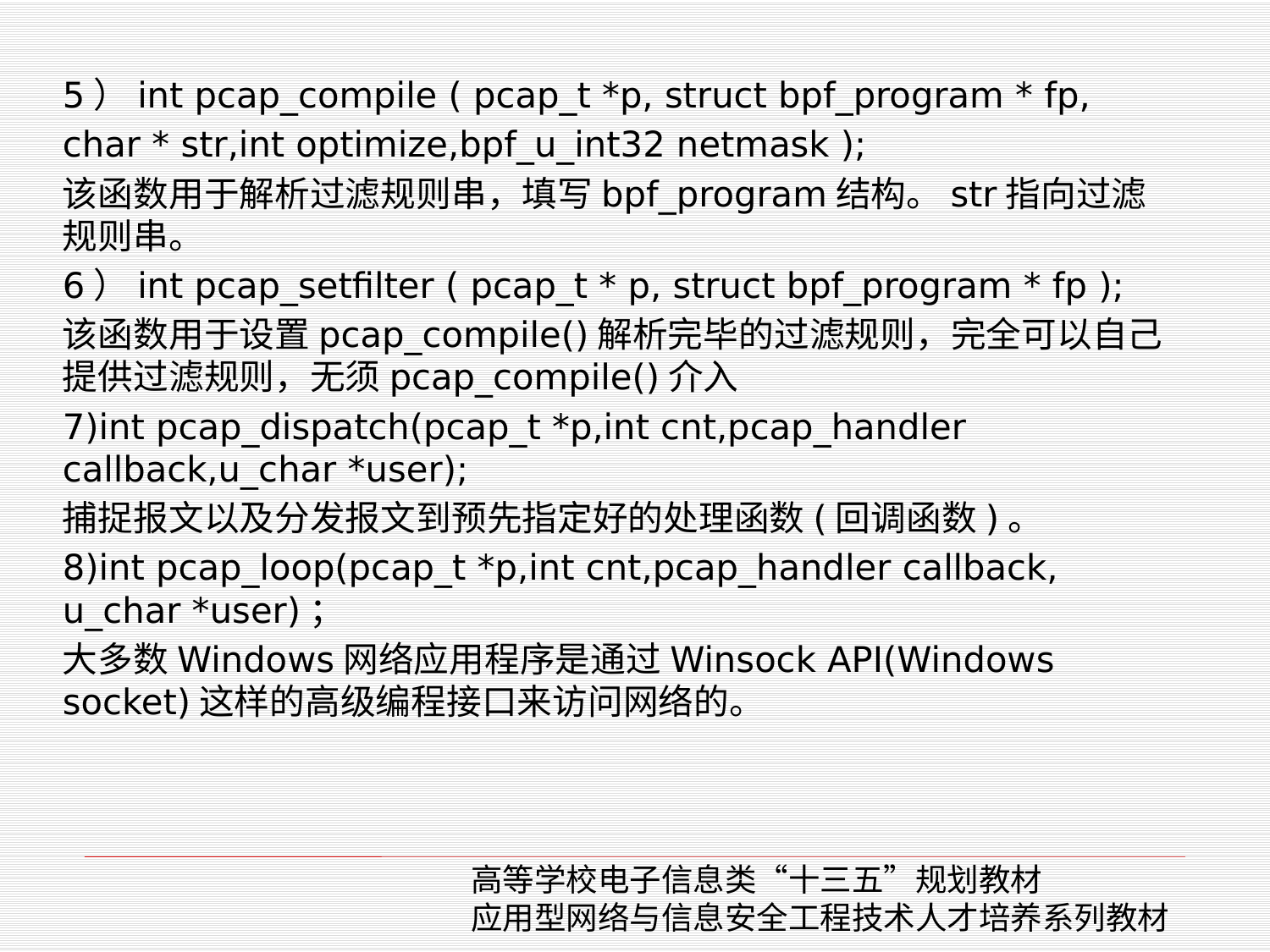

5）int pcap_compile ( pcap_t *p, struct bpf_program * fp,
char * str,int optimize,bpf_u_int32 netmask );
该函数用于解析过滤规则串，填写bpf_program结构。str指向过滤规则串。
6）int pcap_setfilter ( pcap_t * p, struct bpf_program * fp );
该函数用于设置pcap_compile()解析完毕的过滤规则，完全可以自己提供过滤规则，无须pcap_compile()介入
7)int pcap_dispatch(pcap_t *p,int cnt,pcap_handler callback,u_char *user);
捕捉报文以及分发报文到预先指定好的处理函数(回调函数)。
8)int pcap_loop(pcap_t *p,int cnt,pcap_handler callback, u_char *user)；
大多数Windows网络应用程序是通过Winsock API(Windows socket)这样的高级编程接口来访问网络的。
高等学校电子信息类“十三五”规划教材
应用型网络与信息安全工程技术人才培养系列教材